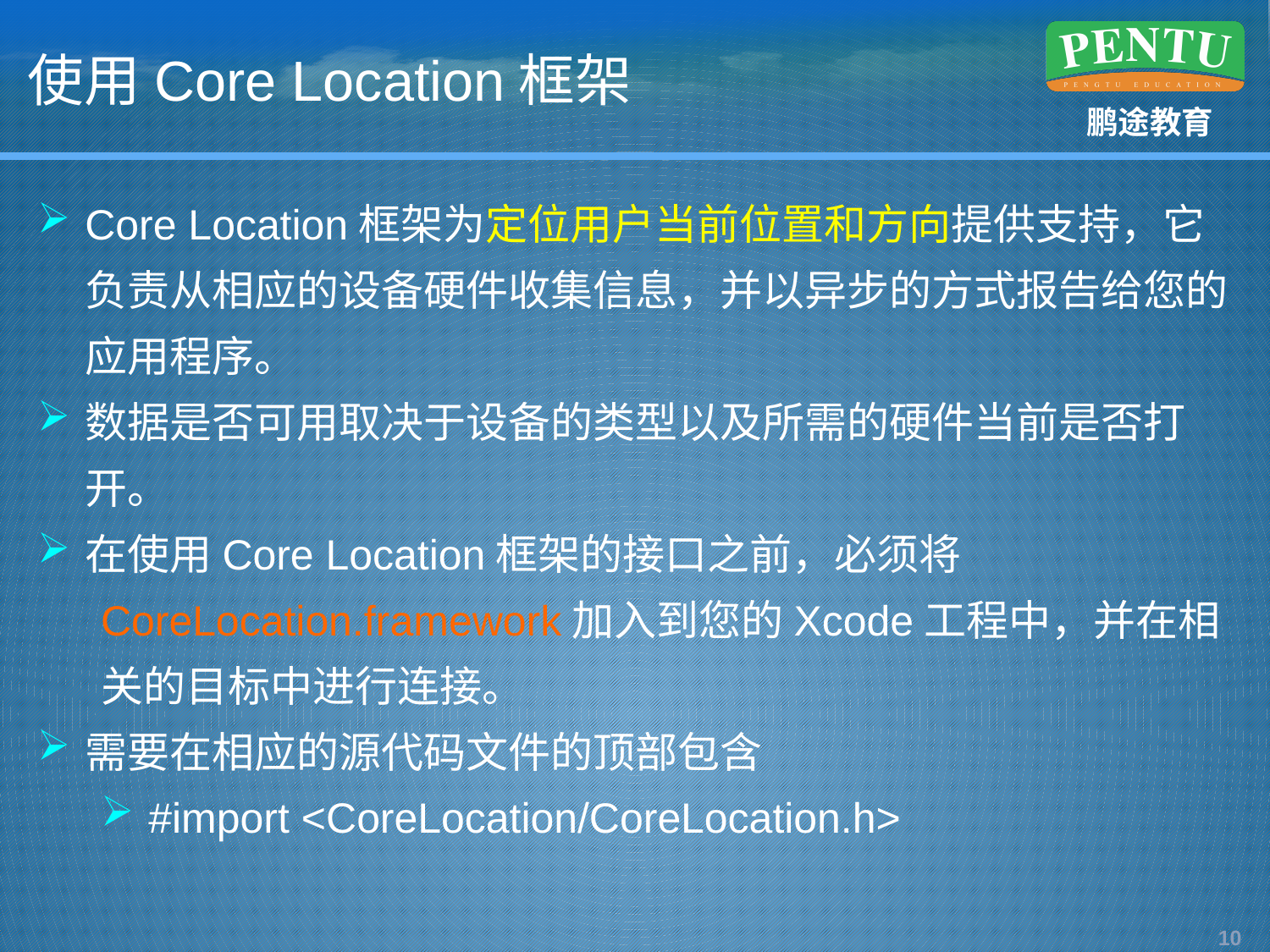

# 使用Core Location框架
Core Location框架为定位用户当前位置和方向提供支持，它负责从相应的设备硬件收集信息，并以异步的方式报告给您的应用程序。
数据是否可用取决于设备的类型以及所需的硬件当前是否打开。
在使用Core Location框架的接口之前，必须将
CoreLocation.framework加入到您的Xcode工程中，并在相关的目标中进行连接。
需要在相应的源代码文件的顶部包含
#import <CoreLocation/CoreLocation.h>
10